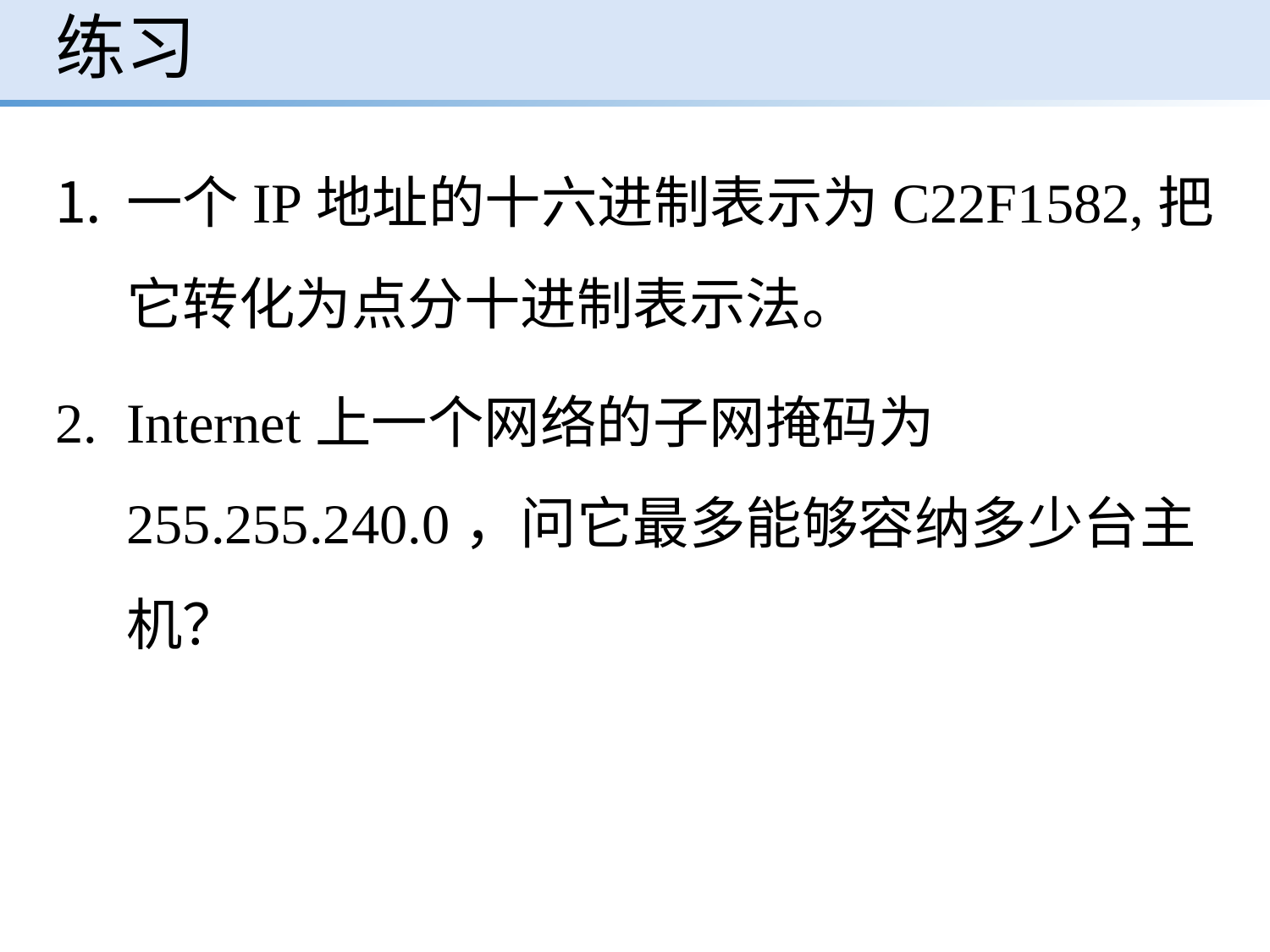

# 练习
一个IP地址的十六进制表示为C22F1582,把它转化为点分十进制表示法。
Internet上一个网络的子网掩码为255.255.240.0，问它最多能够容纳多少台主机？